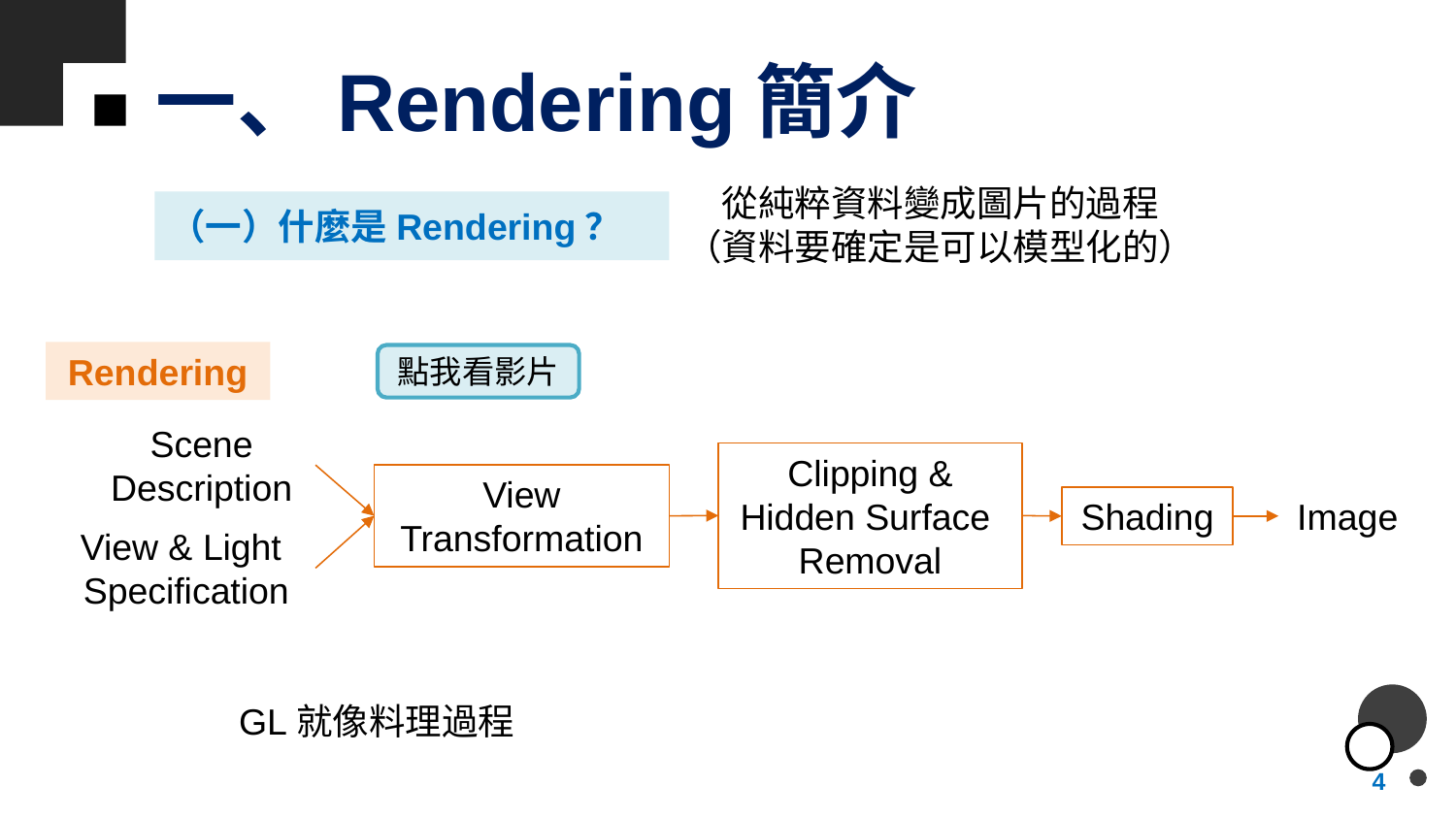

# 一、Rendering簡介
從純粹資料變成圖片的過程
（資料要確定是可以模型化的）
（一）什麼是Rendering？
Rendering
點我看影片
Scene
Description
Clipping &
Hidden Surface
Removal
View
Transformation
Shading
Image
View & Light
Specification
GL就像料理過程

4